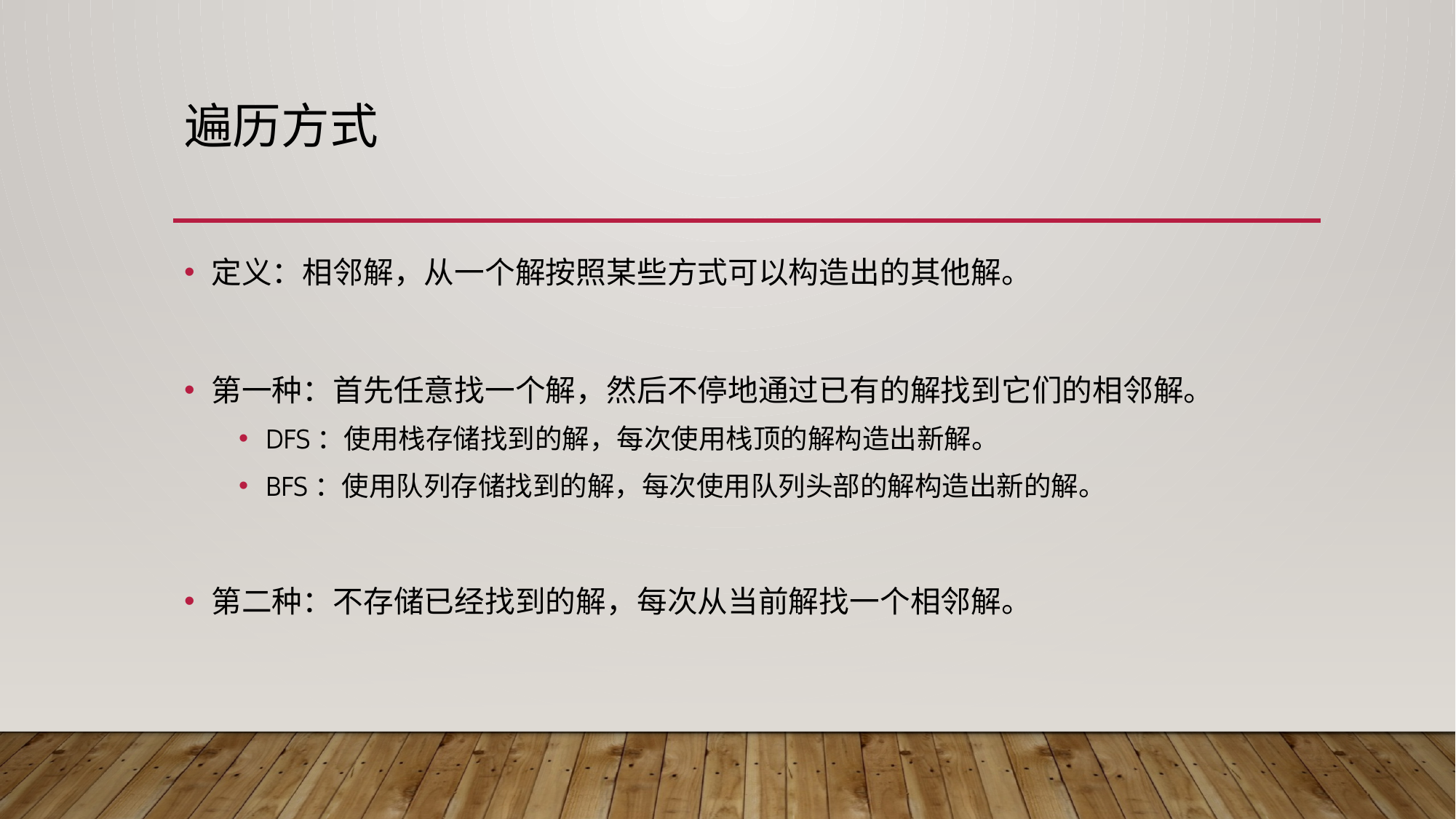

# 遍历方式
定义：相邻解，从一个解按照某些方式可以构造出的其他解。

第一种：首先任意找一个解，然后不停地通过已有的解找到它们的相邻解。
DFS：使用栈存储找到的解，每次使用栈顶的解构造出新解。
BFS：使用队列存储找到的解，每次使用队列头部的解构造出新的解。

第二种：不存储已经找到的解，每次从当前解找一个相邻解。